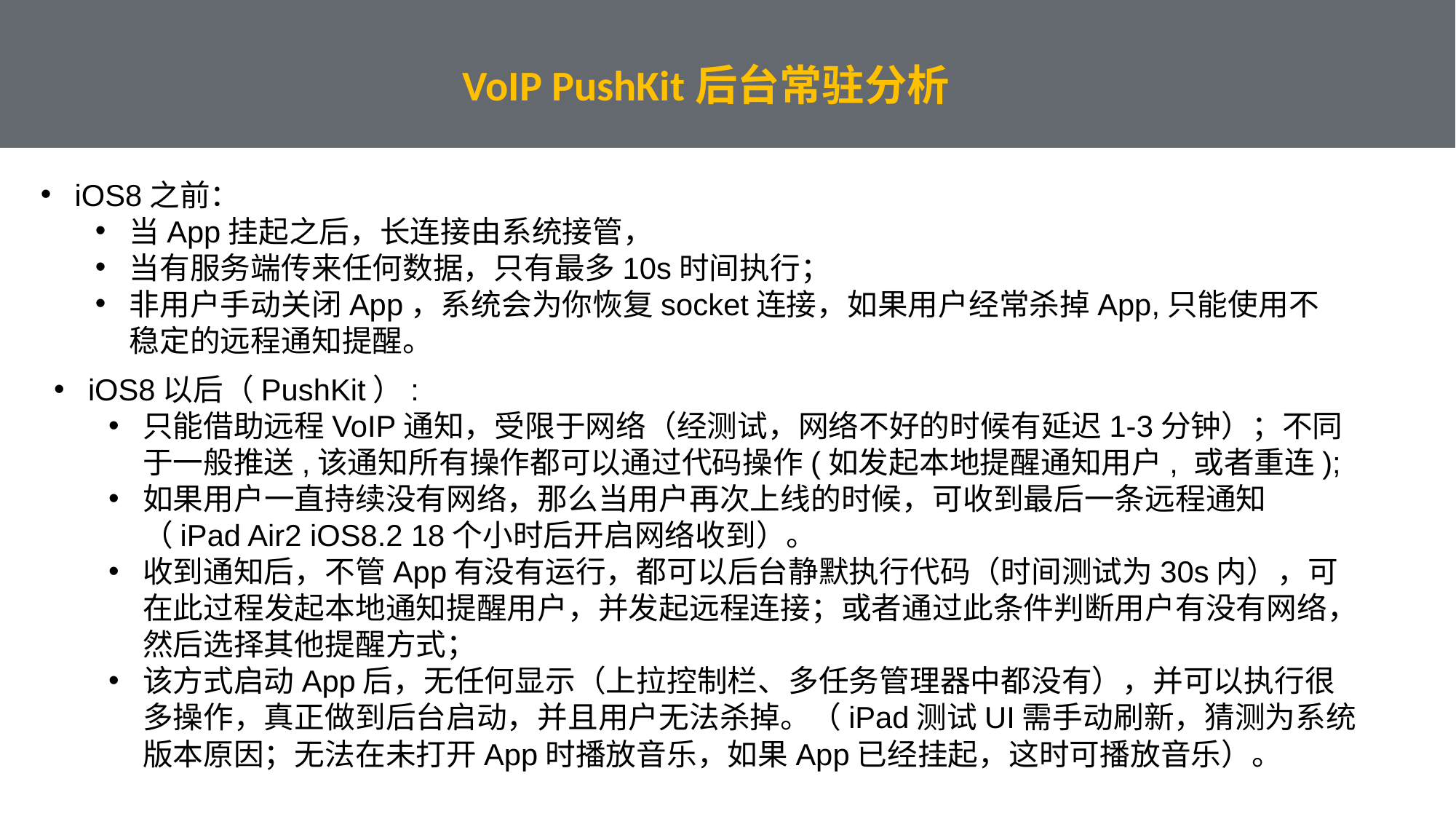

VoIP PushKit后台常驻分析
iOS8之前：
当App挂起之后，长连接由系统接管，
当有服务端传来任何数据，只有最多10s时间执行；
非用户手动关闭App，系统会为你恢复socket连接，如果用户经常杀掉App,只能使用不稳定的远程通知提醒。
iOS8以后（PushKit）:
只能借助远程VoIP通知，受限于网络（经测试，网络不好的时候有延迟1-3分钟）；不同于一般推送,该通知所有操作都可以通过代码操作(如发起本地提醒通知用户, 或者重连);
如果用户一直持续没有网络，那么当用户再次上线的时候，可收到最后一条远程通知（iPad Air2 iOS8.2 18个小时后开启网络收到）。
收到通知后，不管App有没有运行，都可以后台静默执行代码（时间测试为30s内），可在此过程发起本地通知提醒用户，并发起远程连接；或者通过此条件判断用户有没有网络，然后选择其他提醒方式；
该方式启动App后，无任何显示（上拉控制栏、多任务管理器中都没有），并可以执行很多操作，真正做到后台启动，并且用户无法杀掉。（iPad测试UI需手动刷新，猜测为系统版本原因；无法在未打开App时播放音乐，如果App已经挂起，这时可播放音乐）。